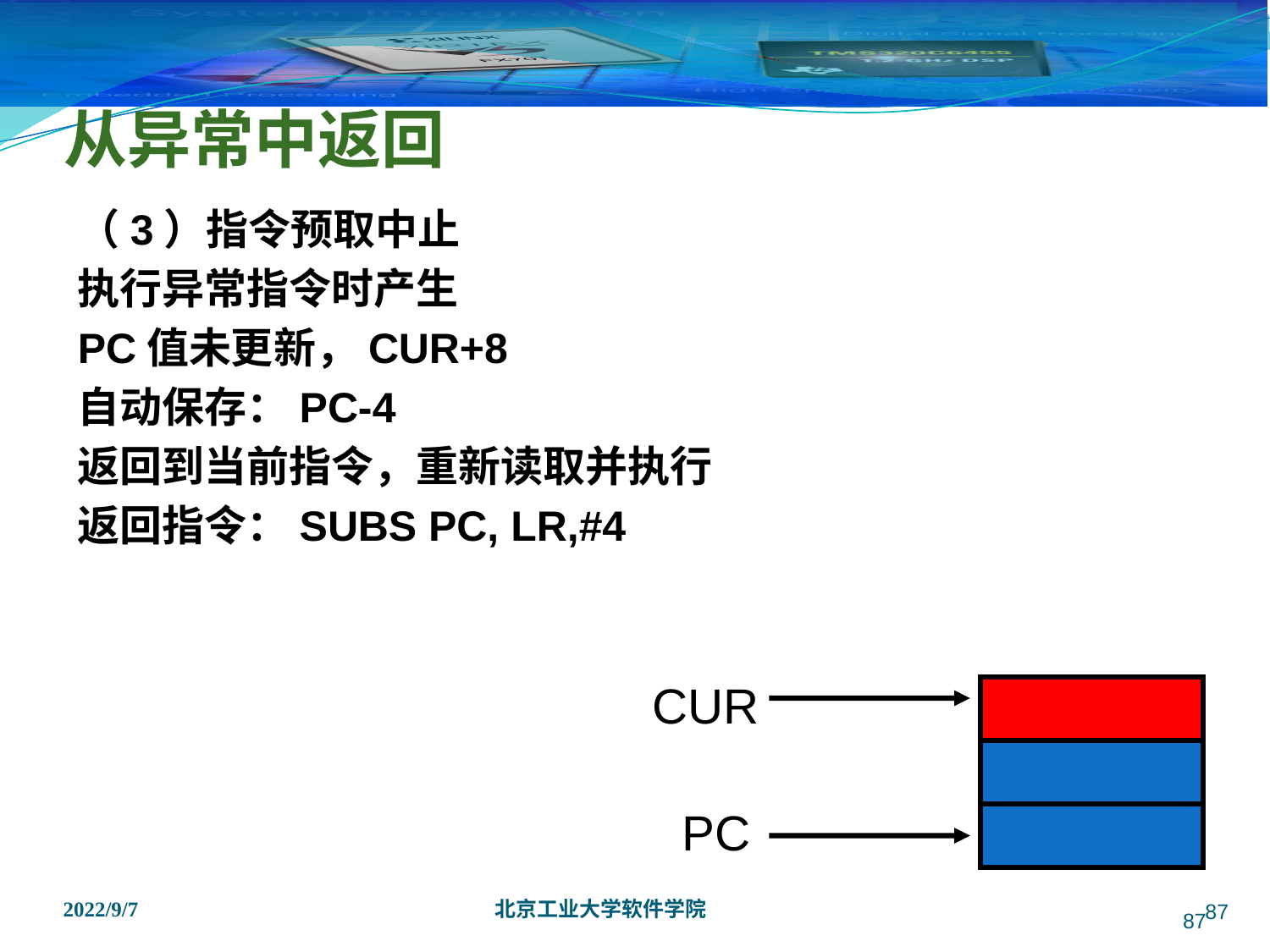

# 从异常中返回
（3）指令预取中止
执行异常指令时产生
PC值未更新，CUR+8
自动保存：PC-4
返回到当前指令，重新读取并执行
返回指令：SUBS PC, LR,#4

CUR

PC

87